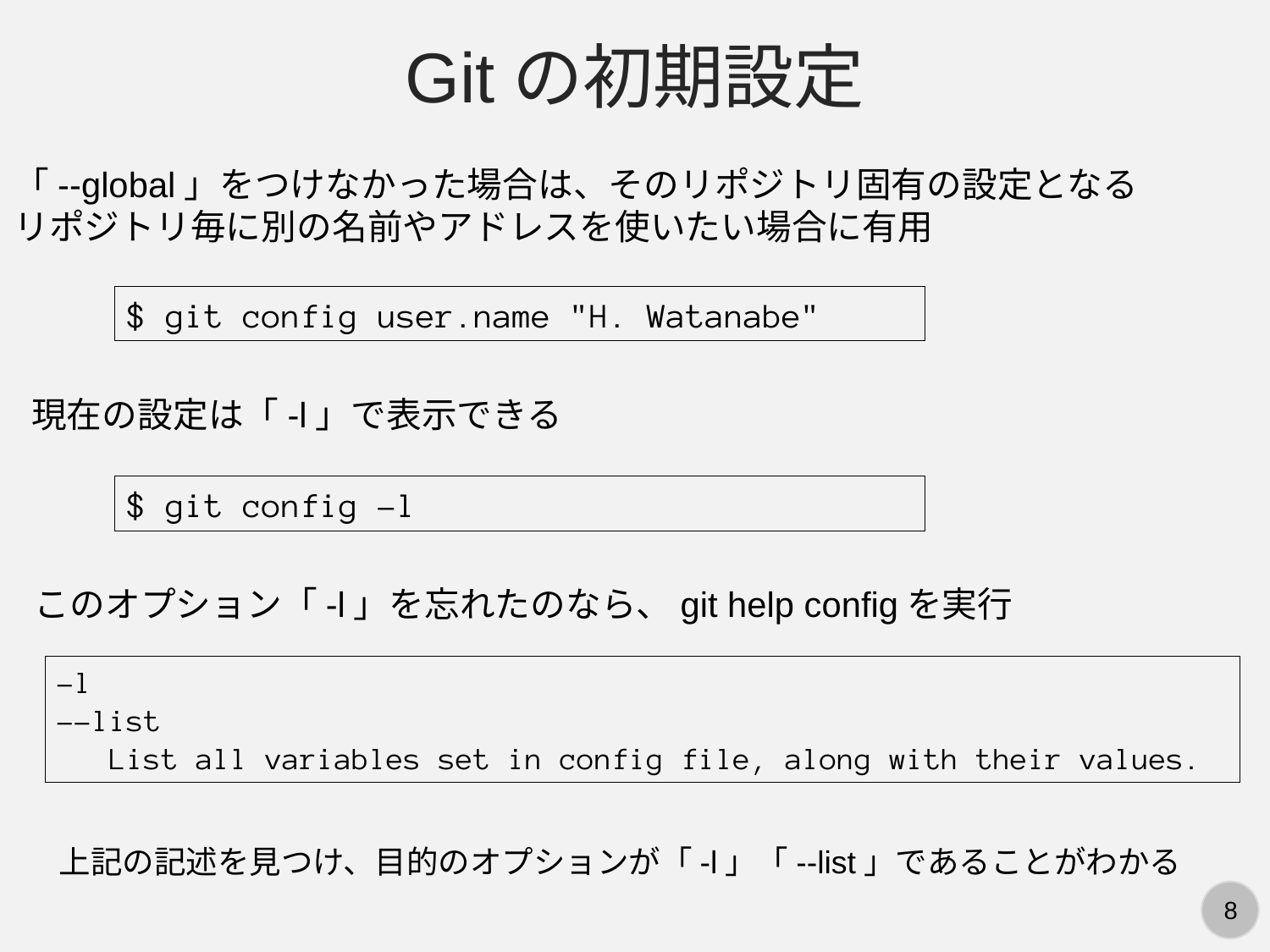

Gitの初期設定
「--global」をつけなかった場合は、そのリポジトリ固有の設定となる
リポジトリ毎に別の名前やアドレスを使いたい場合に有用
$ git config user.name "H. Watanabe"
現在の設定は「-l」で表示できる
$ git config -l
このオプション「-l」を忘れたのなら、git help configを実行
-l
--list
   List all variables set in config file, along with their values.
上記の記述を見つけ、目的のオプションが「-l」「--list」であることがわかる